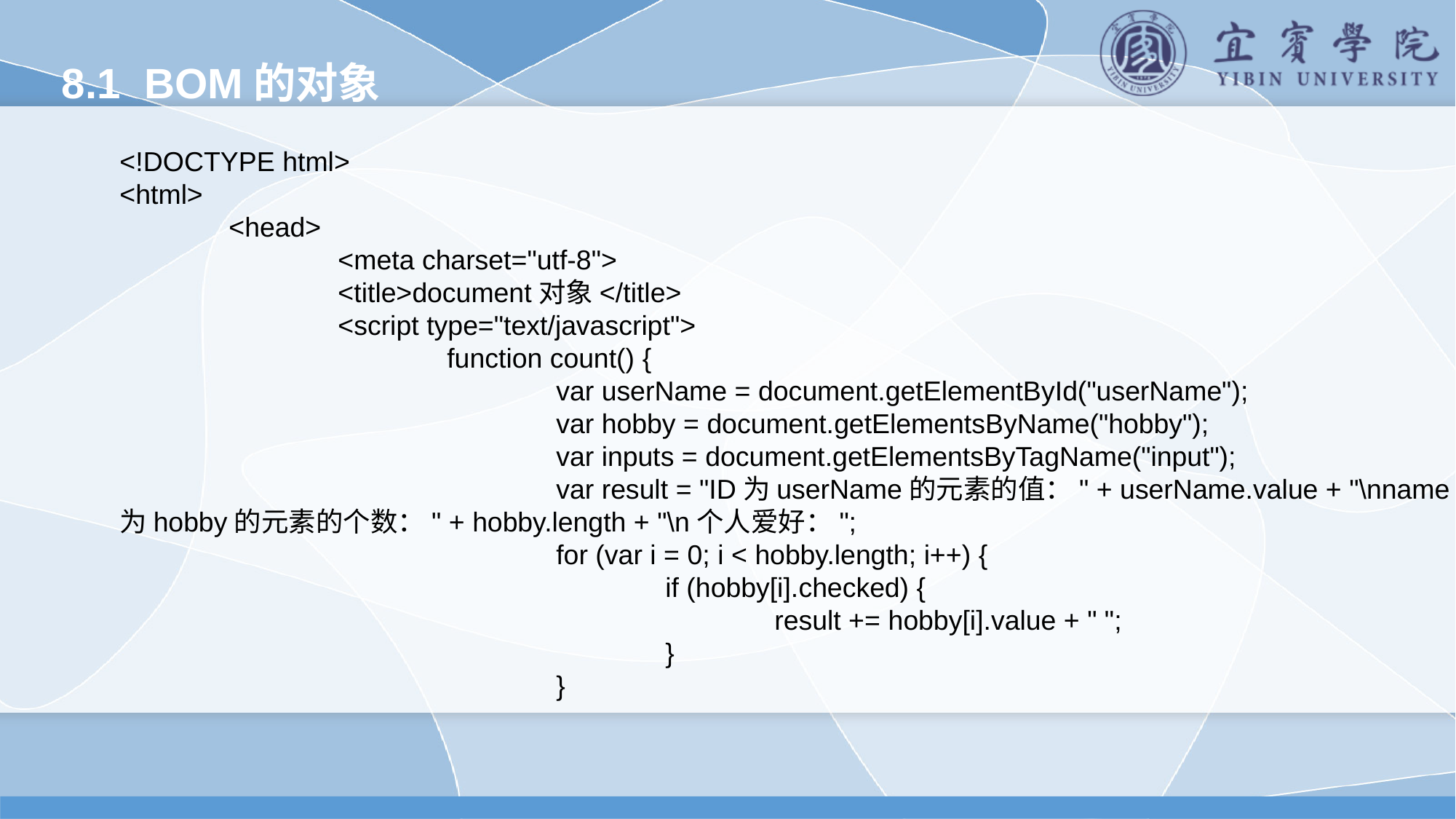

8.1  BOM的对象
<!DOCTYPE html>
<html>
	<head>
		<meta charset="utf-8">
		<title>document对象</title>
		<script type="text/javascript">
			function count() {
				var userName = document.getElementById("userName");
				var hobby = document.getElementsByName("hobby");
				var inputs = document.getElementsByTagName("input");
				var result = "ID为userName的元素的值：" + userName.value + "\nname为hobby的元素的个数：" + hobby.length + "\n个人爱好：";
				for (var i = 0; i < hobby.length; i++) {
					if (hobby[i].checked) {
						result += hobby[i].value + " ";
					}
				}